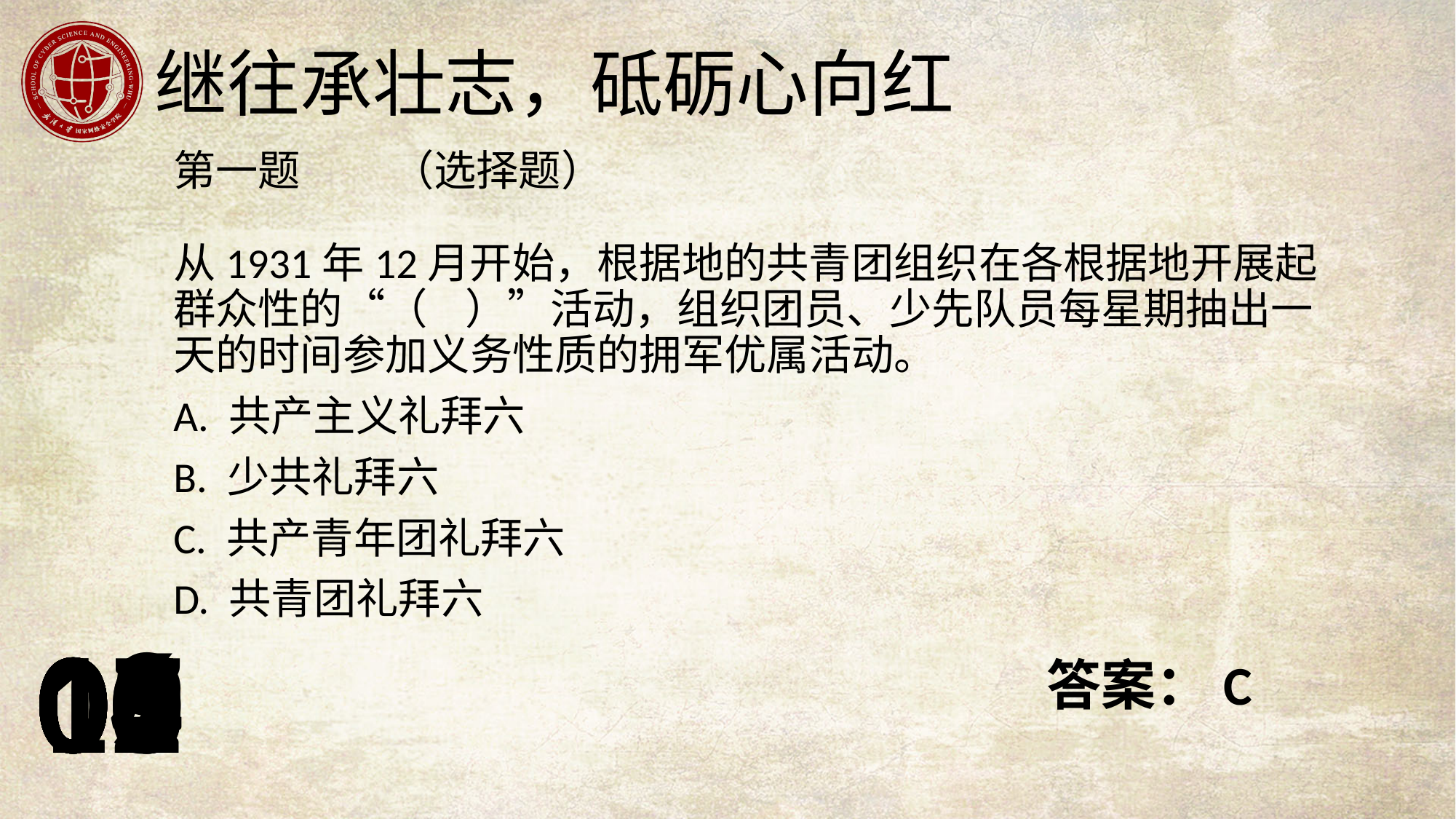

第一题	（选择题）

从1931年12月开始，根据地的共青团组织在各根据地开展起群众性的“（    ）”活动，组织团员、少先队员每星期抽出一天的时间参加义务性质的拥军优属活动。
A. 共产主义礼拜六
B. 少共礼拜六
C. 共产青年团礼拜六
D. 共青团礼拜六
答案：C